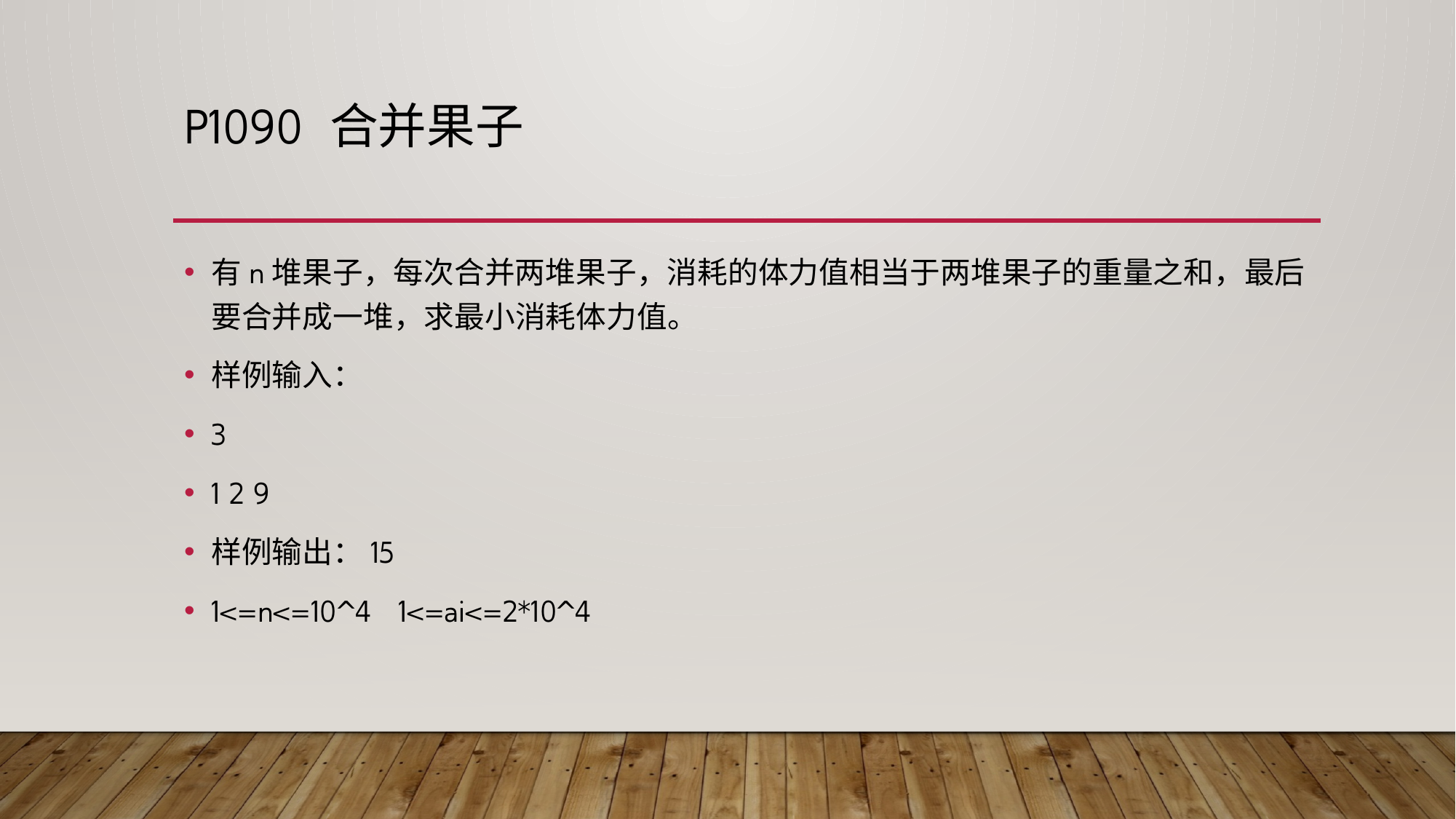

# P1090 合并果子
有n堆果子，每次合并两堆果子，消耗的体力值相当于两堆果子的重量之和，最后要合并成一堆，求最小消耗体力值。
样例输入：
3
1 2 9
样例输出：15
1<=n<=10^4   1<=ai<=2*10^4